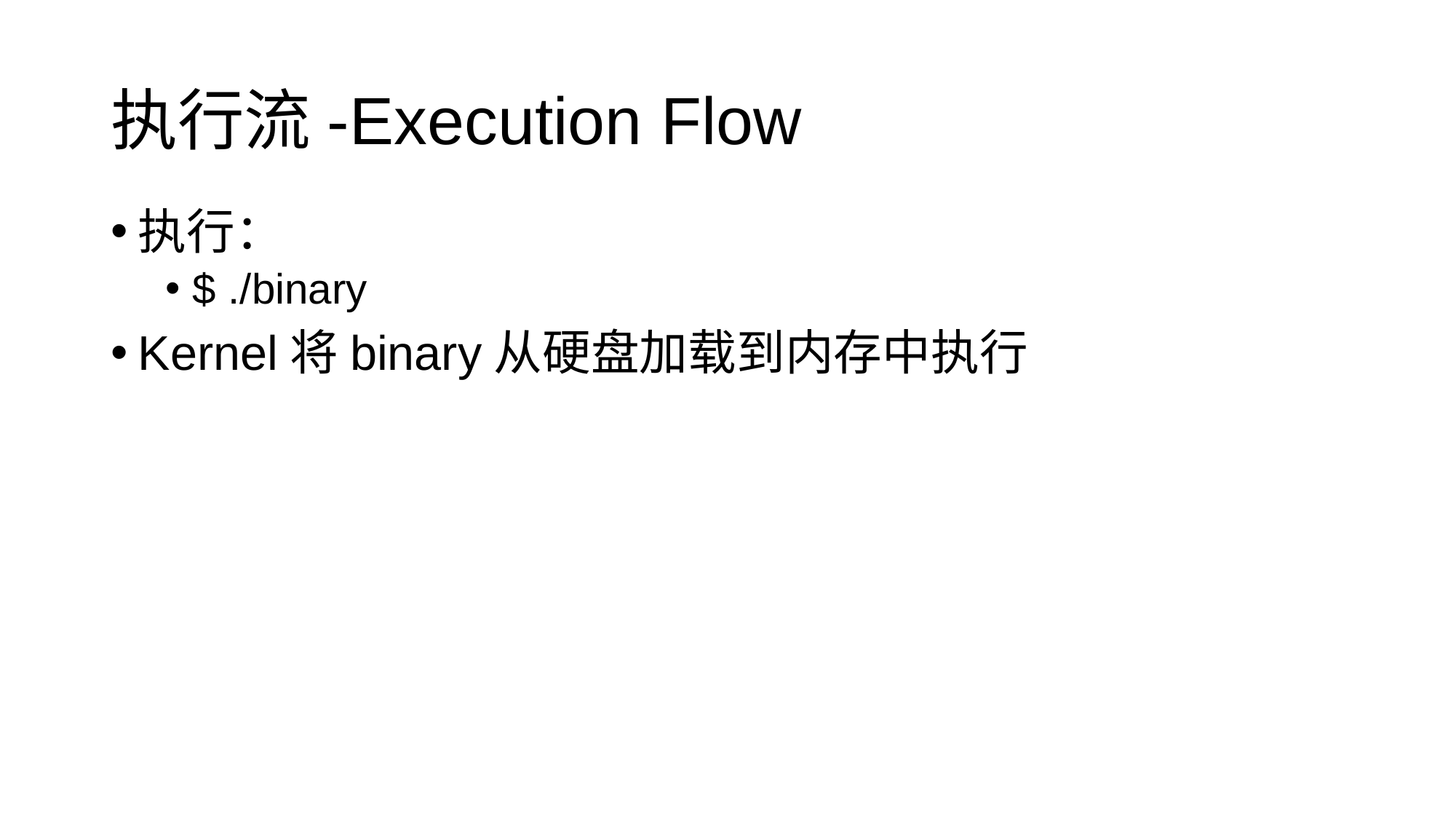

# 执行流-Execution Flow
执行：
$ ./binary
Kernel将binary从硬盘加载到内存中执行